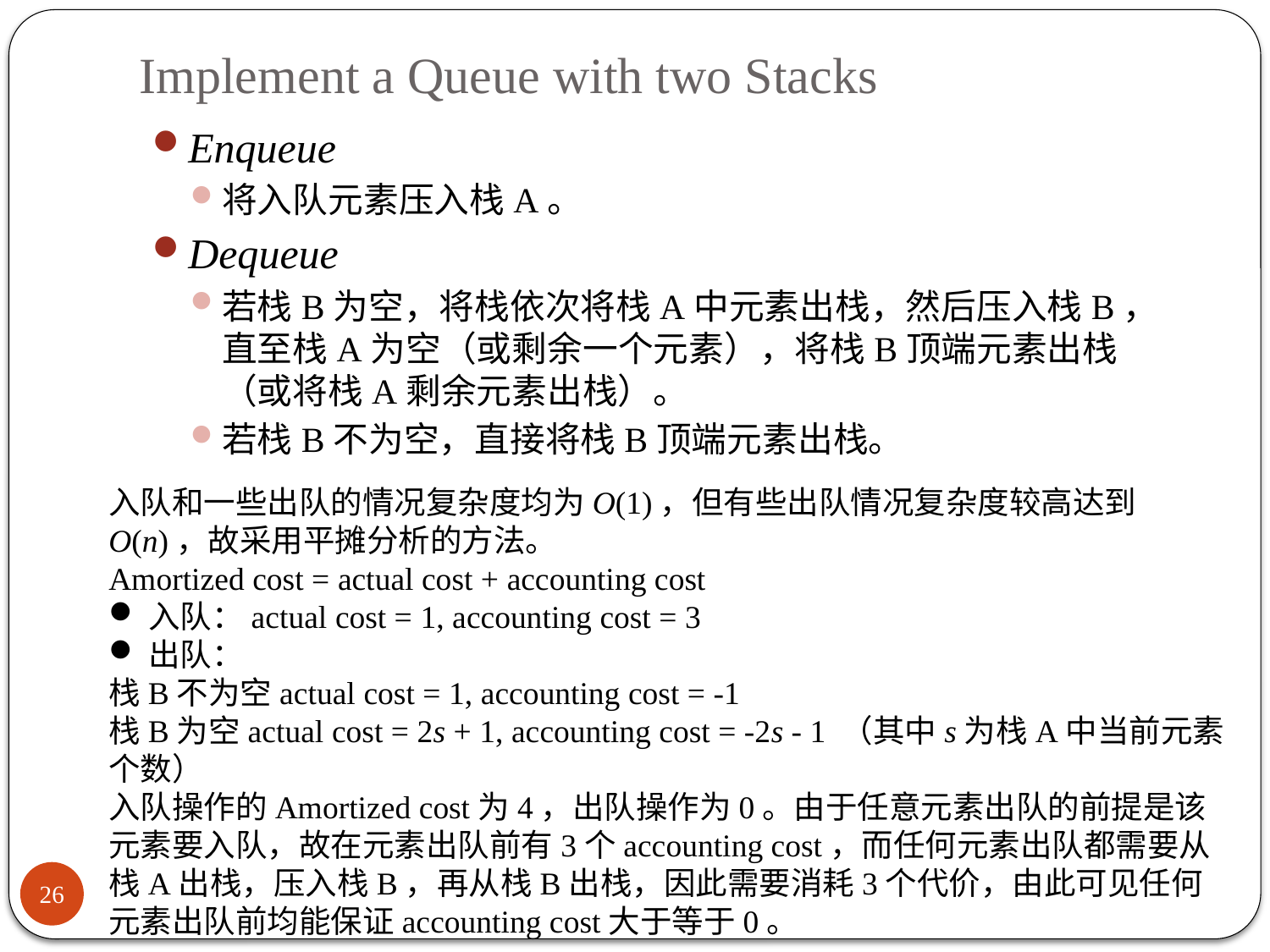

# Implement a Queue with two Stacks
Enqueue
将入队元素压入栈A。
Dequeue
若栈B为空，将栈依次将栈A中元素出栈，然后压入栈B，直至栈A为空（或剩余一个元素），将栈B顶端元素出栈（或将栈A剩余元素出栈）。
若栈B不为空，直接将栈B顶端元素出栈。
入队和一些出队的情况复杂度均为O(1)，但有些出队情况复杂度较高达到O(n)，故采用平摊分析的方法。
Amortized cost = actual cost + accounting cost
入队：actual cost = 1, accounting cost = 3
出队：
栈B不为空actual cost = 1, accounting cost = -1
栈B为空actual cost = 2s + 1, accounting cost = -2s - 1 （其中s为栈A中当前元素个数）
入队操作的Amortized cost为4，出队操作为0。由于任意元素出队的前提是该元素要入队，故在元素出队前有3个accounting cost，而任何元素出队都需要从栈A出栈，压入栈B，再从栈B出栈，因此需要消耗3个代价，由此可见任何元素出队前均能保证accounting cost大于等于0。
26